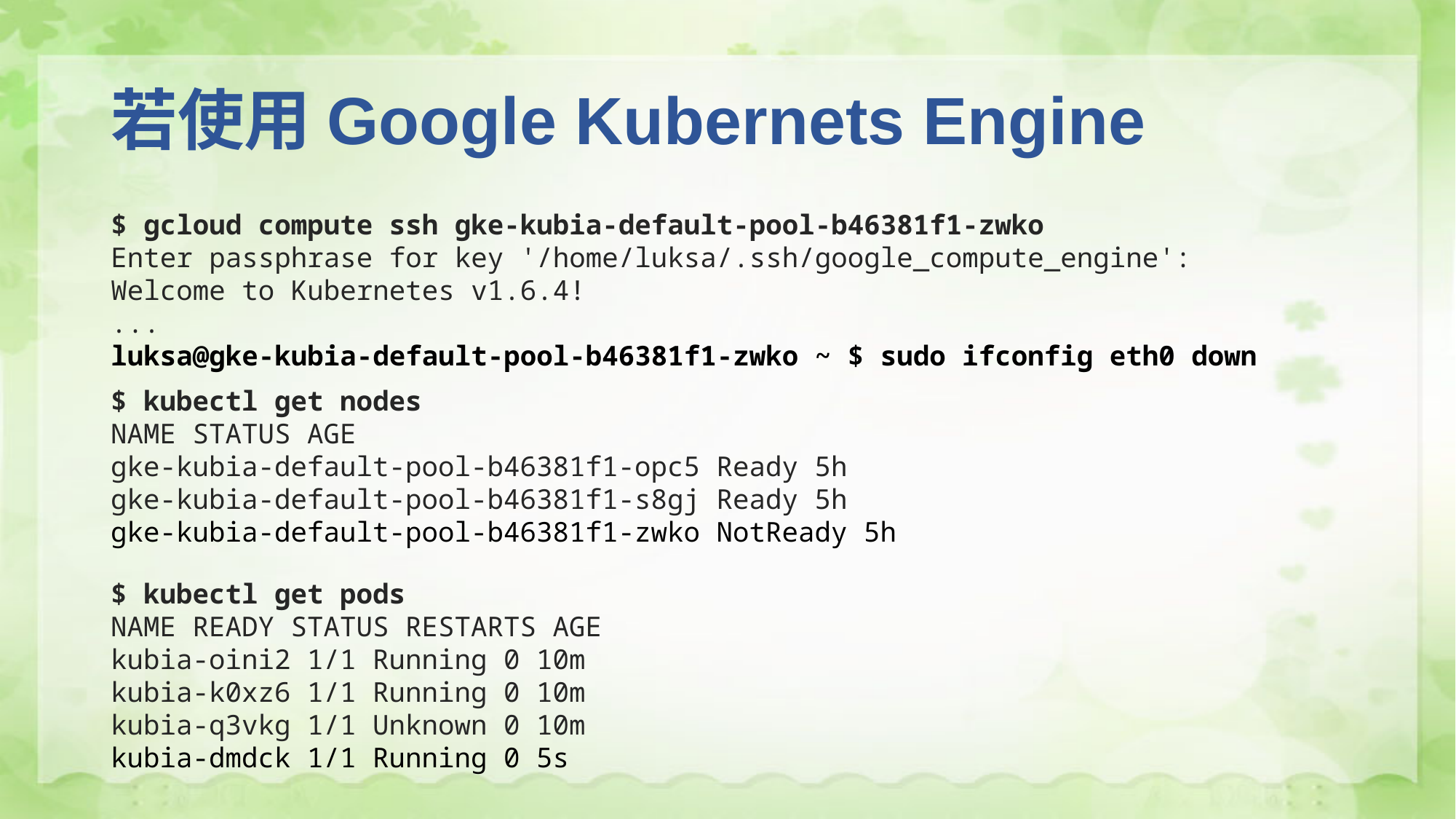

# 若使用Google Kubernets Engine
$ gcloud compute ssh gke-kubia-default-pool-b46381f1-zwko
Enter passphrase for key '/home/luksa/.ssh/google_compute_engine':
Welcome to Kubernetes v1.6.4!
...
luksa@gke-kubia-default-pool-b46381f1-zwko ~ $ sudo ifconfig eth0 down
$ kubectl get nodes
NAME STATUS AGE
gke-kubia-default-pool-b46381f1-opc5 Ready 5h
gke-kubia-default-pool-b46381f1-s8gj Ready 5h
gke-kubia-default-pool-b46381f1-zwko NotReady 5h
$ kubectl get pods
NAME READY STATUS RESTARTS AGE
kubia-oini2 1/1 Running 0 10m
kubia-k0xz6 1/1 Running 0 10m
kubia-q3vkg 1/1 Unknown 0 10m
kubia-dmdck 1/1 Running 0 5s